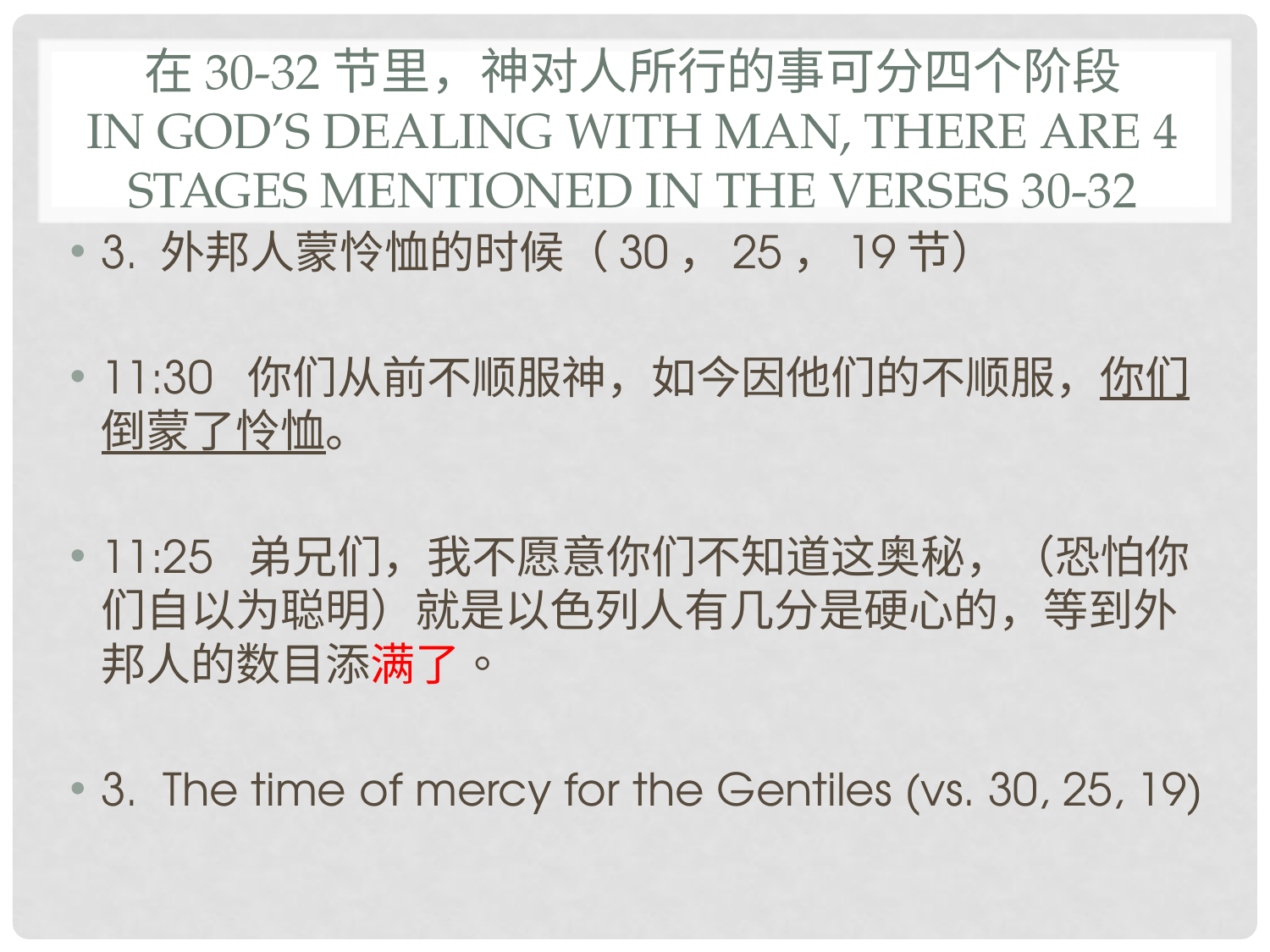

# 在30-32节里，神对人所行的事可分四个阶段 in God’s dealing with man, there are 4 stages mentioned in the verses 30-32
3. 外邦人蒙怜恤的时候（30，25，19节）

11:30  你们从前不顺服神，如今因他们的不顺服，你们倒蒙了怜恤。

11:25  弟兄们，我不愿意你们不知道这奥秘，（恐怕你们自以为聪明）就是以色列人有几分是硬心的，等到外邦人的数目添满了。

3.  The time of mercy for the Gentiles (vs. 30, 25, 19)